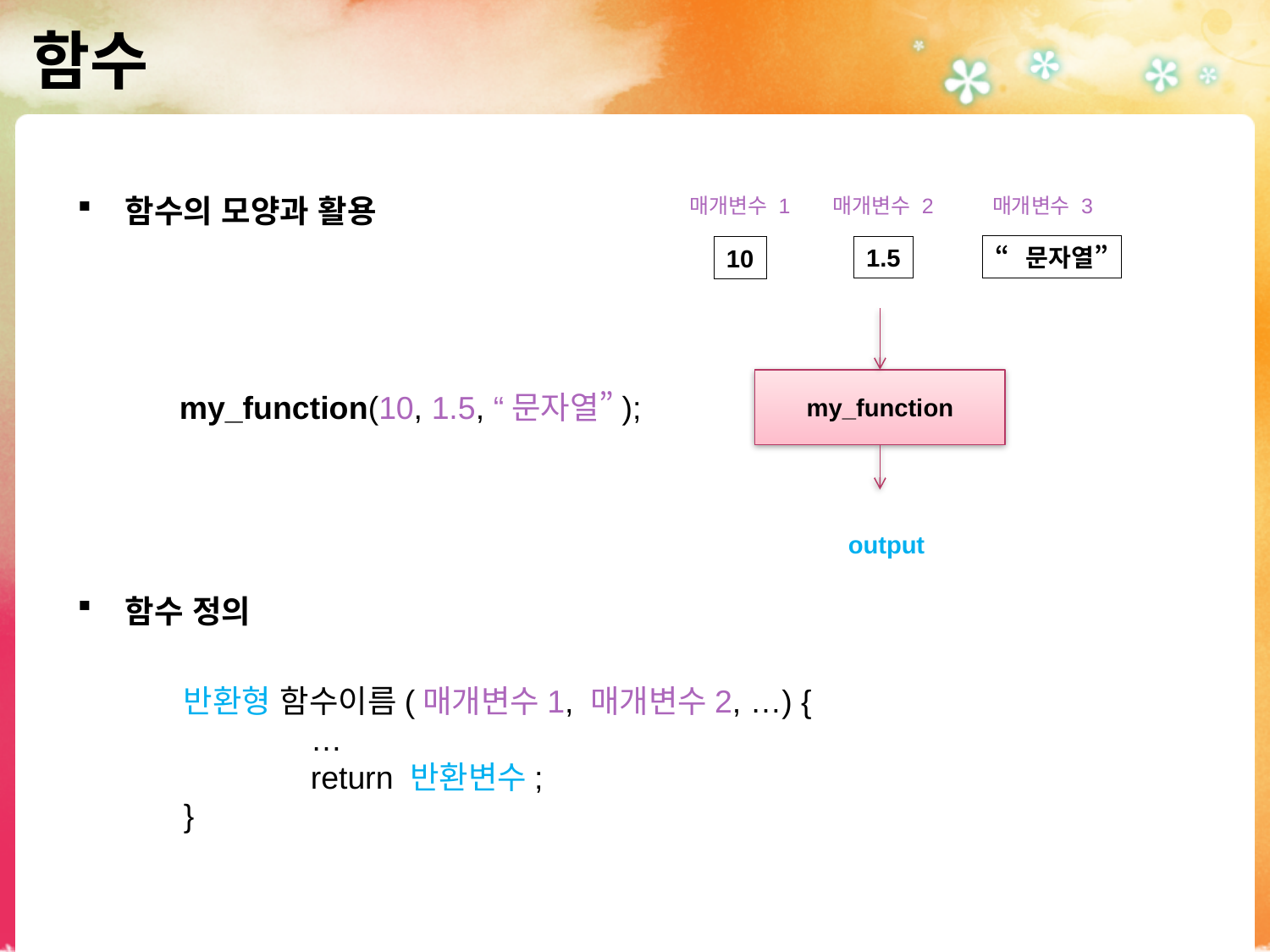

# 함수
함수의 모양과 활용

함수 정의
매개변수 1
매개변수 2
매개변수 3
“문자열”
1.5
10
my_function
my_function(10, 1.5, “문자열”);
output
반환형 함수이름(매개변수1, 매개변수2, …) {
	…
	return 반환변수;
}